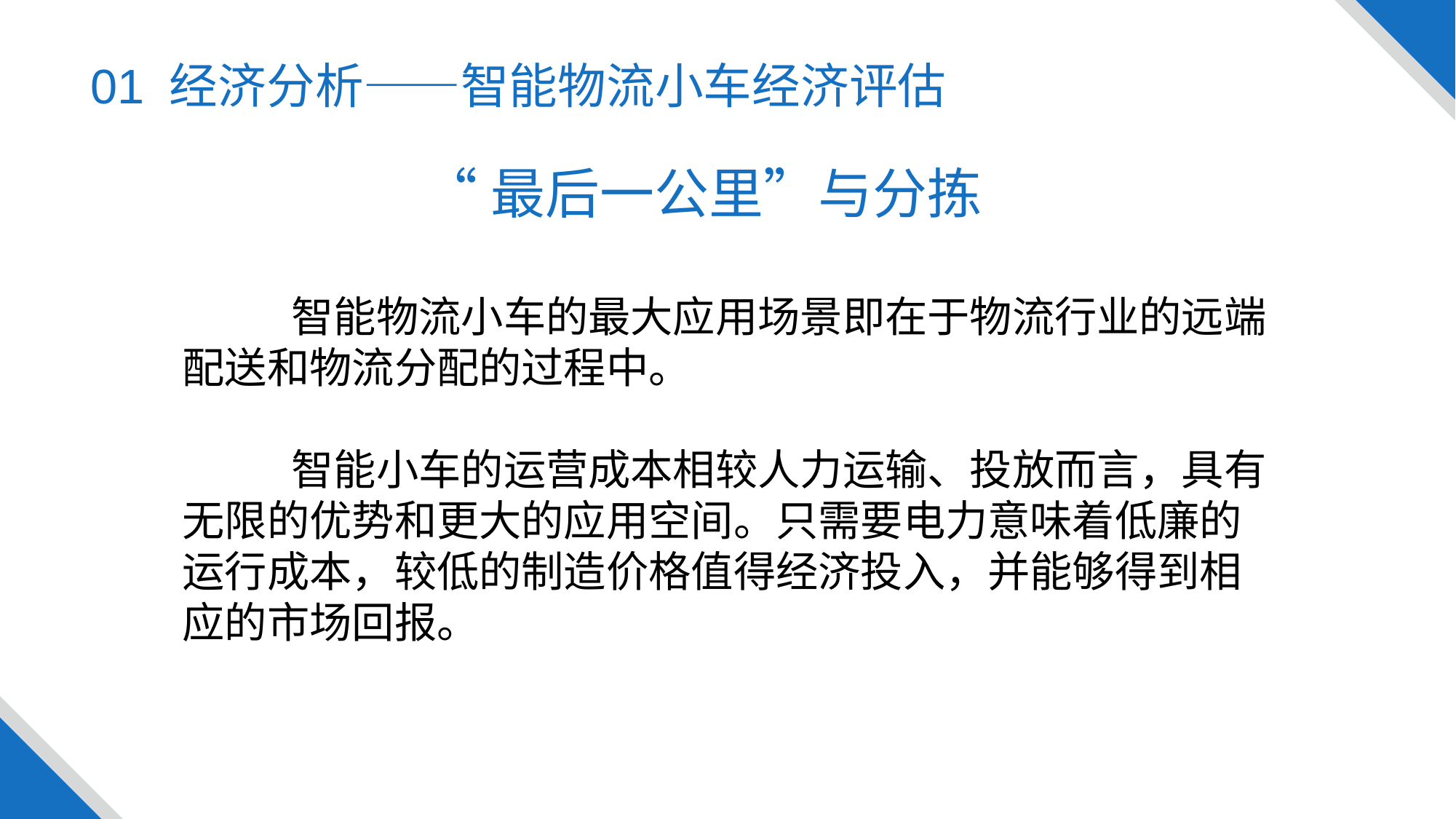

01 经济分析——智能物流小车经济评估
“最后一公里”与分拣
	智能物流小车的最大应用场景即在于物流行业的远端配送和物流分配的过程中。

	智能小车的运营成本相较人力运输、投放而言，具有无限的优势和更大的应用空间。只需要电力意味着低廉的运行成本，较低的制造价格值得经济投入，并能够得到相应的市场回报。